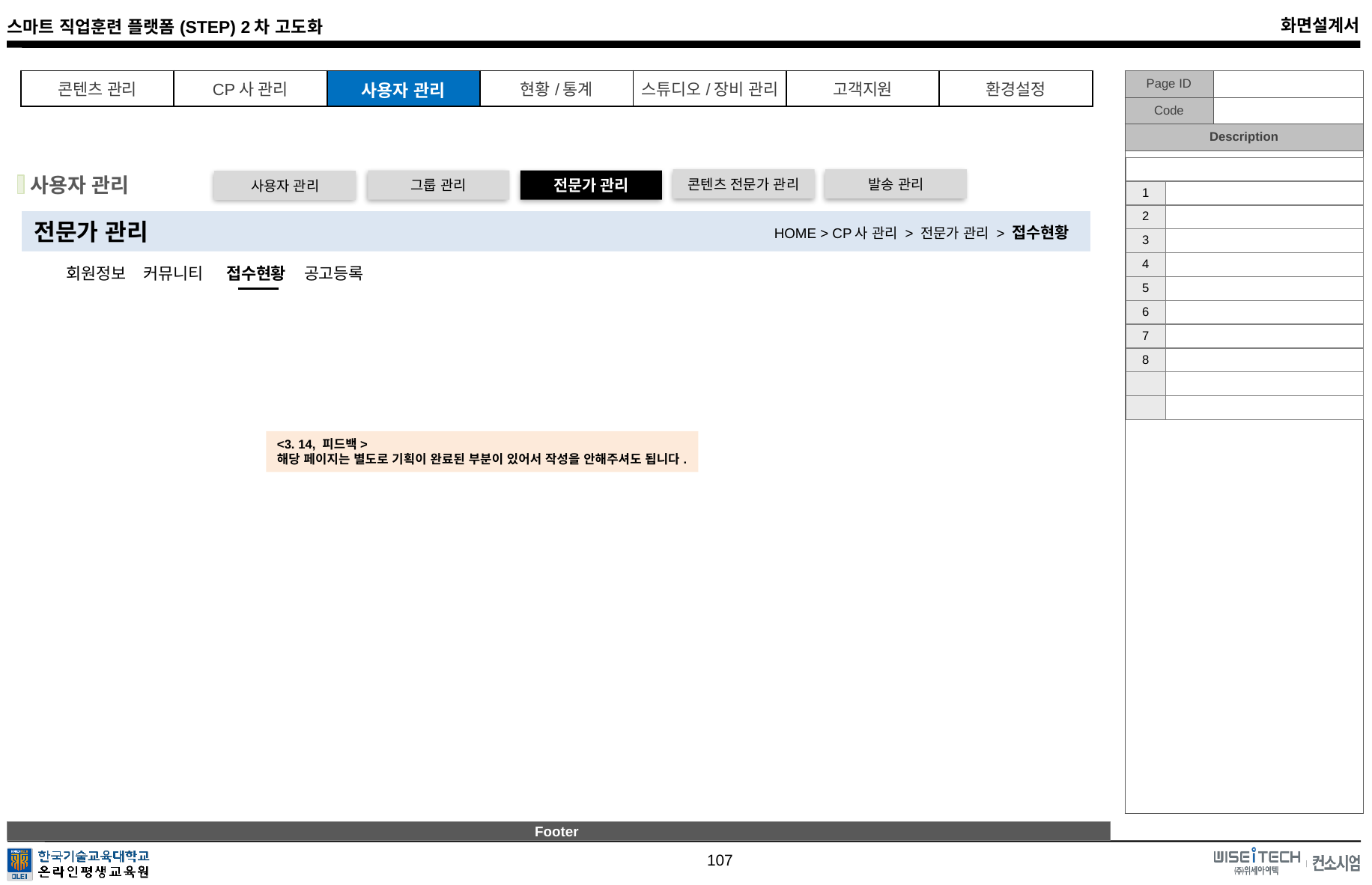

|  |  |
| --- | --- |
| 1 |  |
| 2 |  |
| 3 |  |
| 4 |  |
| 5 |  |
| 6 |  |
| 7 |  |
| 8 |  |
|  |  |
|  |  |
사용자 관리
콘텐츠 전문가 관리
발송 관리
그룹 관리
전문가 관리
사용자 관리

전문가 관리
HOME > CP사 관리 > 전문가 관리 > 접수현황
회원정보    커뮤니티     접수현황    공고등록
<3. 14, 피드백>
해당 페이지는 별도로 기획이 완료된 부분이 있어서 작성을 안해주셔도 됩니다.
Footer